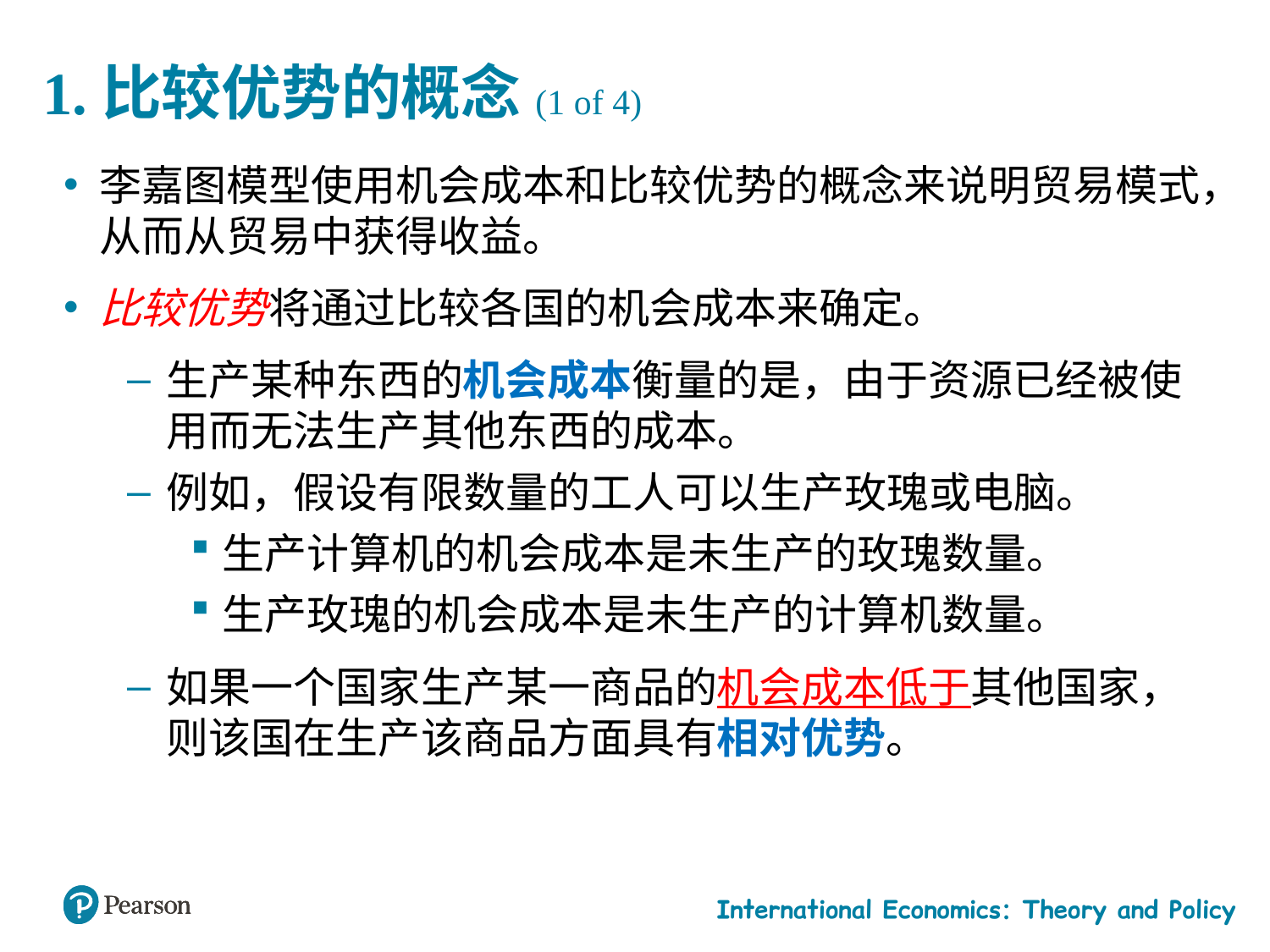

# 1.比较优势的概念(1 of 4)
李嘉图模型使用机会成本和比较优势的概念来说明贸易模式，从而从贸易中获得收益。
比较优势将通过比较各国的机会成本来确定。
生产某种东西的机会成本衡量的是，由于资源已经被使用而无法生产其他东西的成本。
例如，假设有限数量的工人可以生产玫瑰或电脑。
生产计算机的机会成本是未生产的玫瑰数量。
生产玫瑰的机会成本是未生产的计算机数量。
如果一个国家生产某一商品的机会成本低于其他国家，则该国在生产该商品方面具有相对优势。